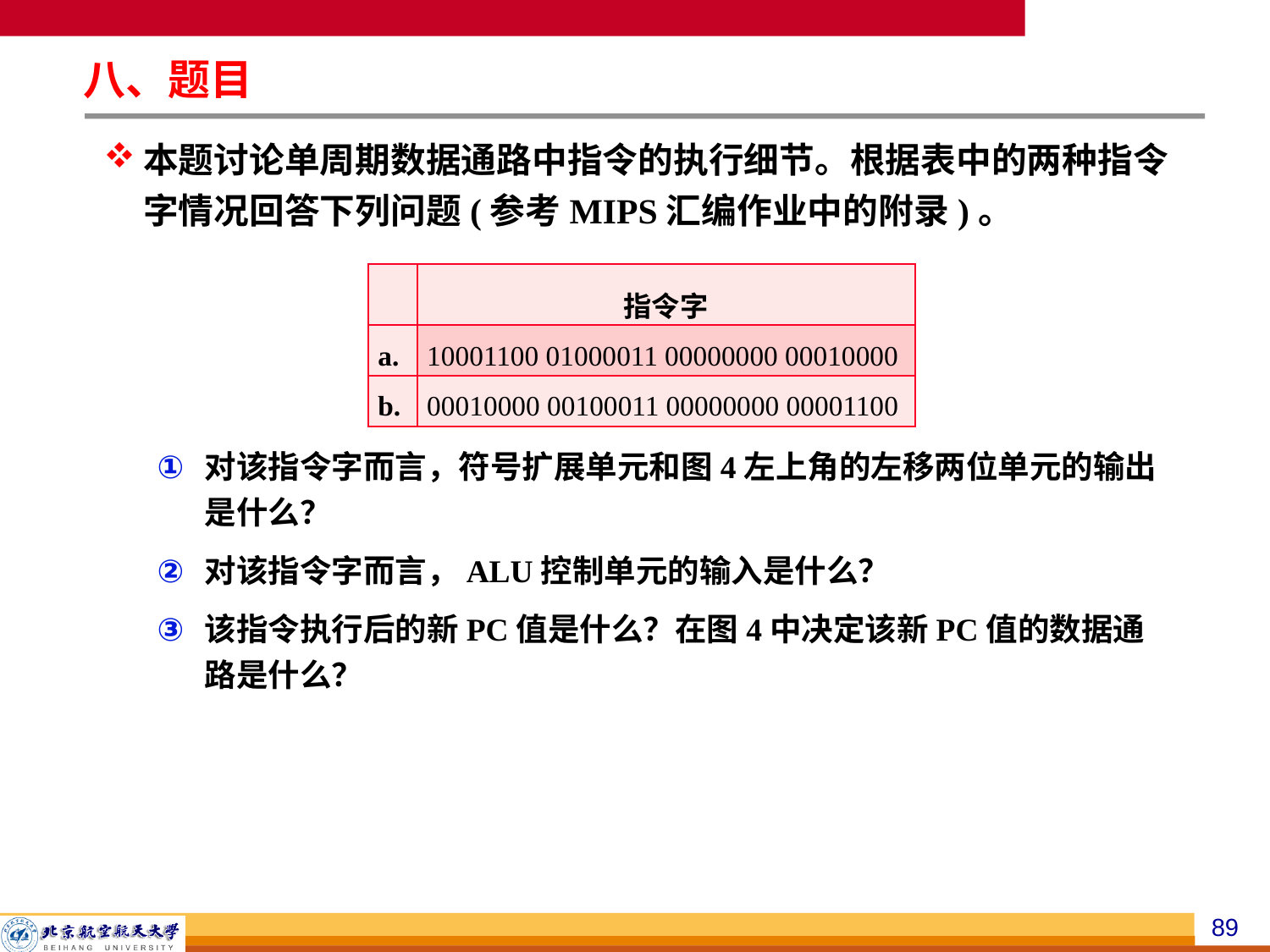

八、题目
本题讨论单周期数据通路中指令的执行细节。根据表中的两种指令字情况回答下列问题(参考MIPS汇编作业中的附录)。

对该指令字而言，符号扩展单元和图4左上角的左移两位单元的输出是什么？
对该指令字而言，ALU控制单元的输入是什么？
该指令执行后的新PC值是什么？在图4中决定该新PC值的数据通路是什么？
|  | 指令字 |
| --- | --- |
| a. | 10001100 01000011 00000000 00010000 |
| b. | 00010000 00100011 00000000 00001100 |